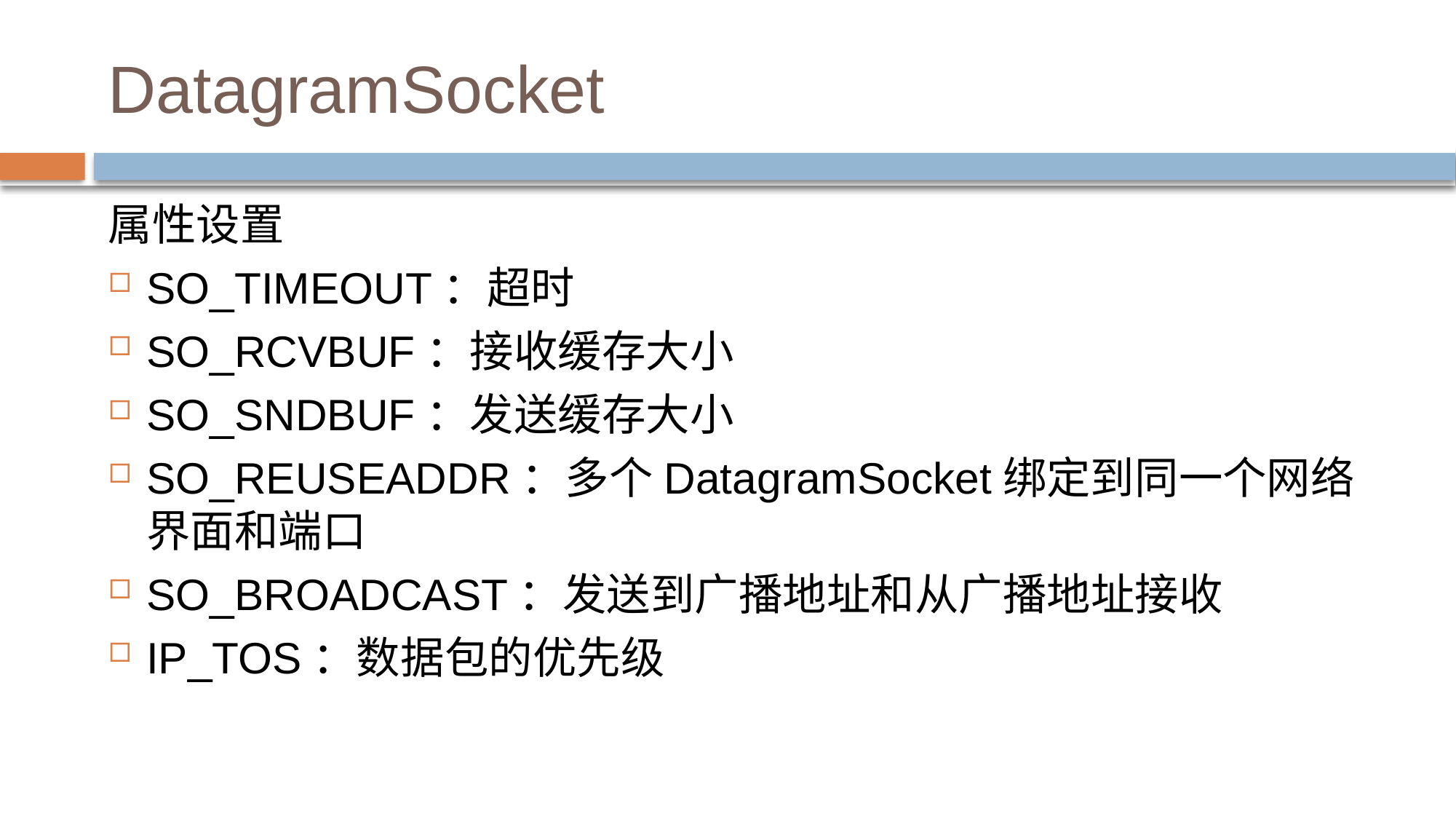

# DatagramSocket
属性设置
SO_TIMEOUT：超时
SO_RCVBUF：接收缓存大小
SO_SNDBUF：发送缓存大小
SO_REUSEADDR：多个DatagramSocket绑定到同一个网络界面和端口
SO_BROADCAST：发送到广播地址和从广播地址接收
IP_TOS：数据包的优先级